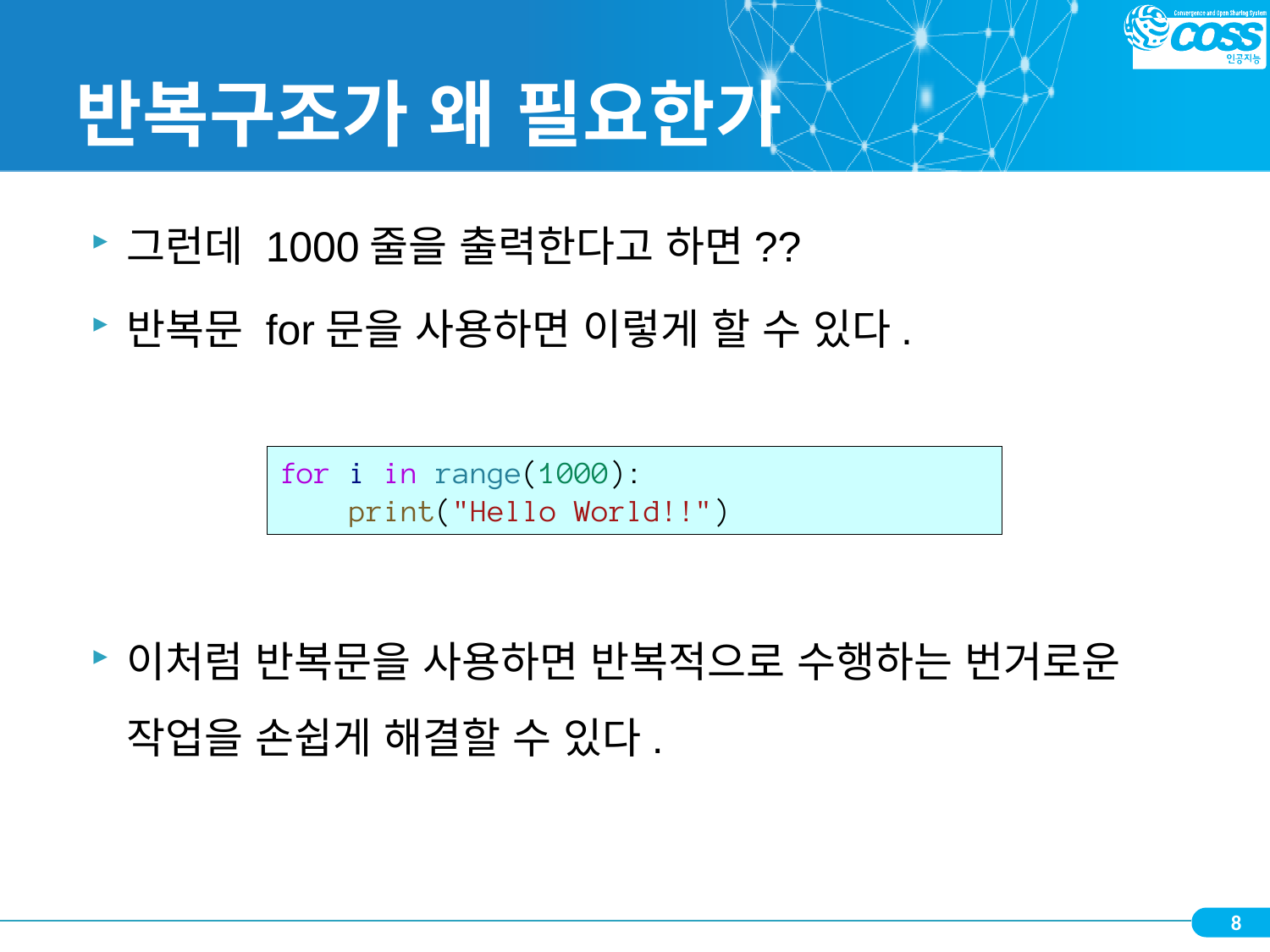

# 반복구조가 왜 필요한가
그런데 1000줄을 출력한다고 하면??
반복문 for문을 사용하면 이렇게 할 수 있다.

이처럼 반복문을 사용하면 반복적으로 수행하는 번거로운 작업을 손쉽게 해결할 수 있다.
for i in range(1000):
    print("Hello World!!")